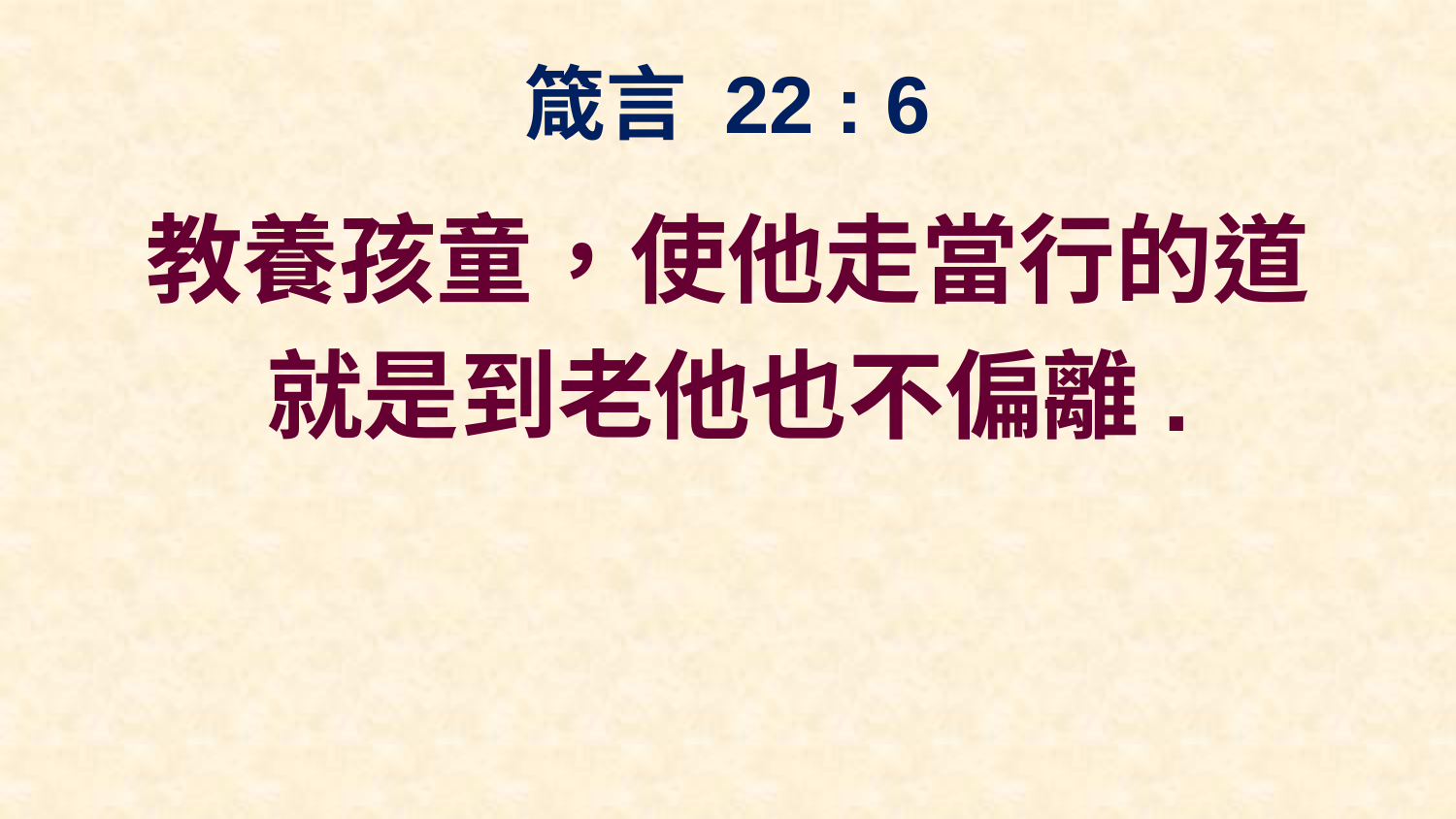

# 箴言 22 : 6
教養孩童，使他走當行的道
就是到老他也不偏離.